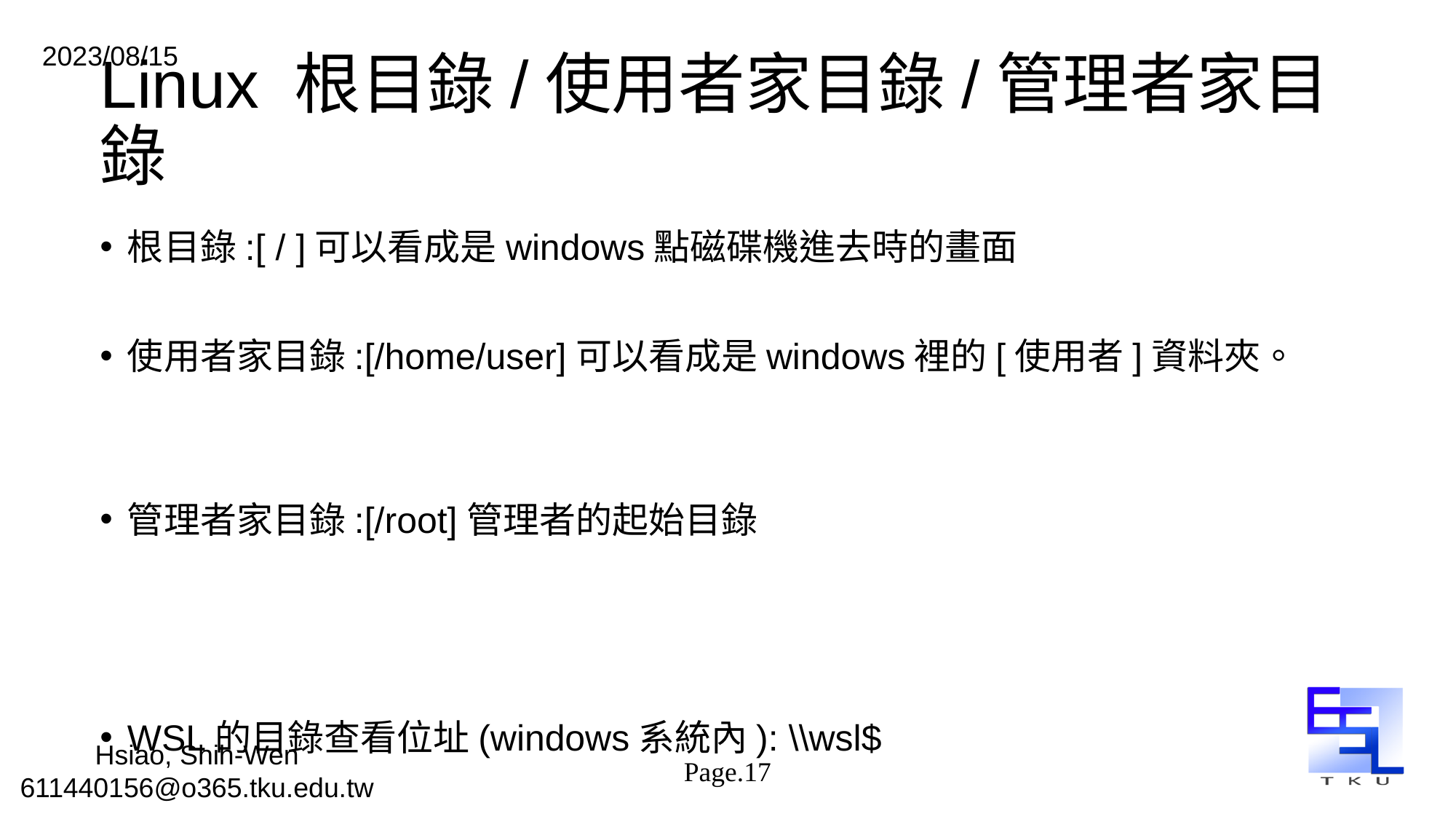

# Linux 根目錄/使用者家目錄/管理者家目錄
根目錄:[ / ]可以看成是windows點磁碟機進去時的畫面

使用者家目錄:[/home/user]可以看成是windows裡的[使用者]資料夾。

管理者家目錄:[/root]管理者的起始目錄

WSL的目錄查看位址(windows系統內): \\wsl$